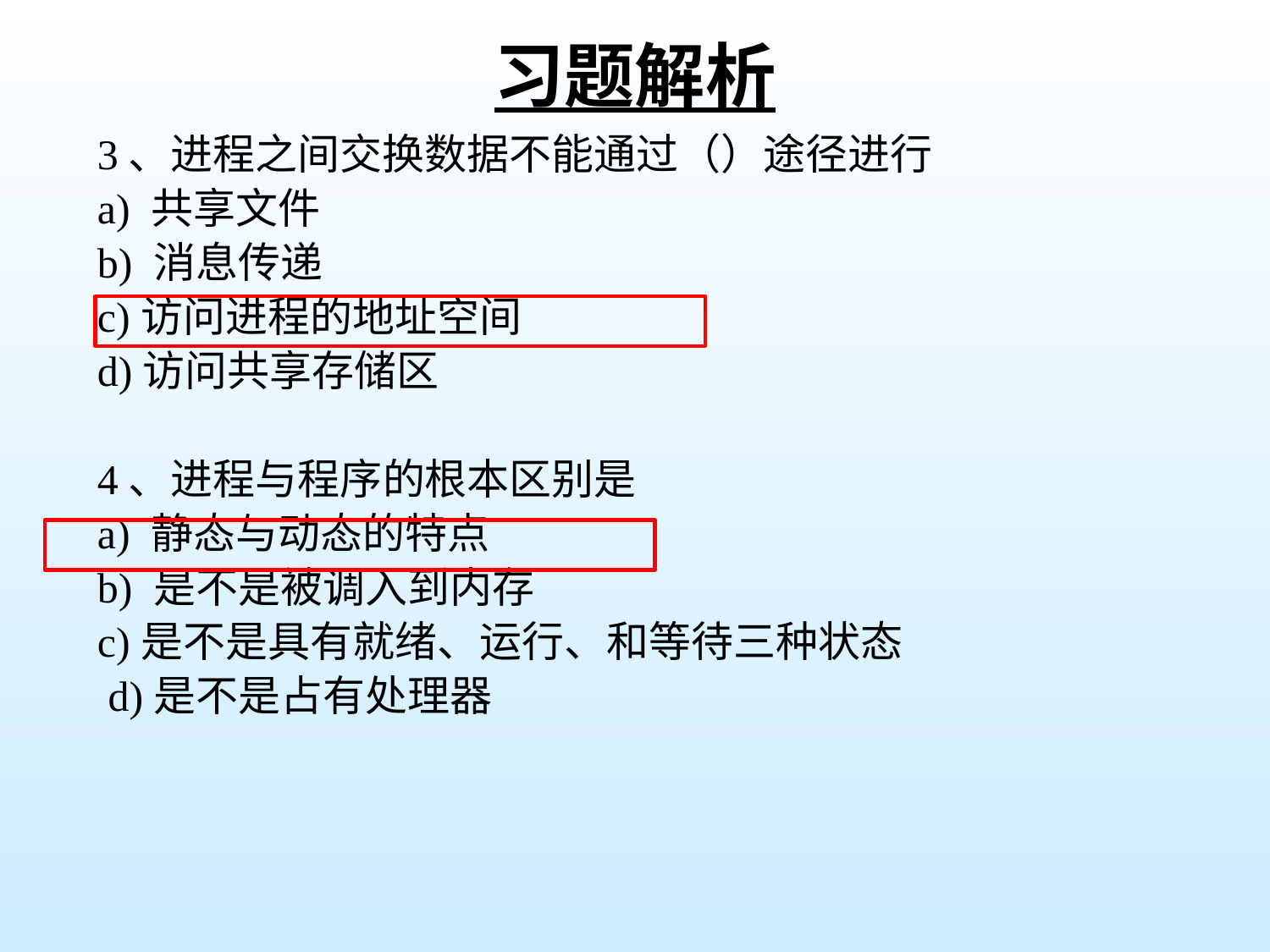

# 习题解析
3、进程之间交换数据不能通过（）途径进行
a) 共享文件
b) 消息传递
c)访问进程的地址空间
d)访问共享存储区

4、进程与程序的根本区别是
a) 静态与动态的特点
b) 是不是被调入到内存
c)是不是具有就绪、运行、和等待三种状态
 d)是不是占有处理器